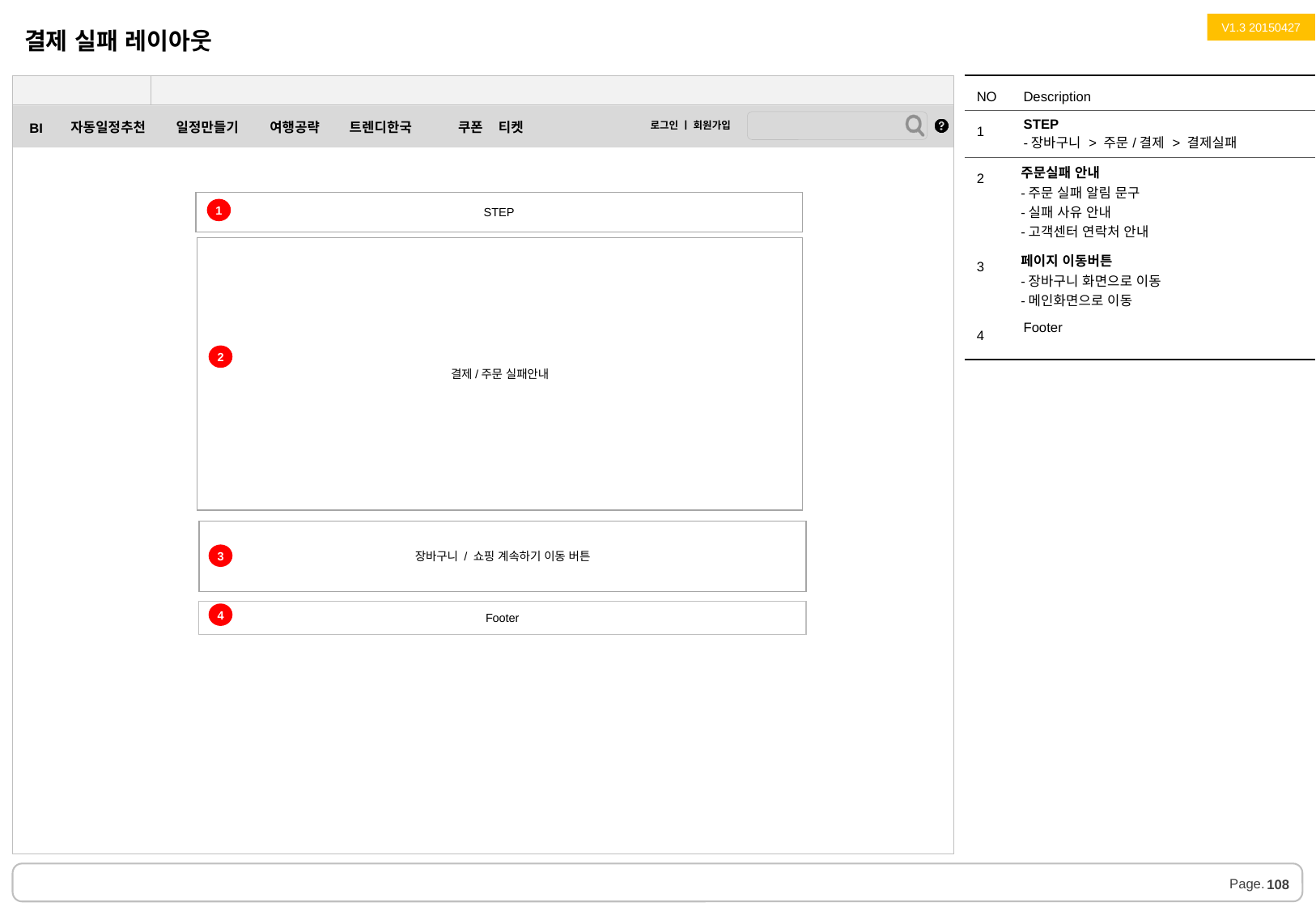

결제 실패 레이아웃
V1.3 20150427
| NO | Description |
| --- | --- |
| 1 | STEP -장바구니 > 주문/결제 > 결제실패 |
| 2 | 주문실패 안내 -주문 실패 알림 문구 -실패 사유 안내 -고객센터 연락처 안내 |
| 3 | 페이지 이동버튼 -장바구니 화면으로 이동 -메인화면으로 이동 |
| 4 | Footer |
STEP
1
결제/주문 실패안내
2
장바구니 / 쇼핑 계속하기 이동 버튼
3
Footer
4
108